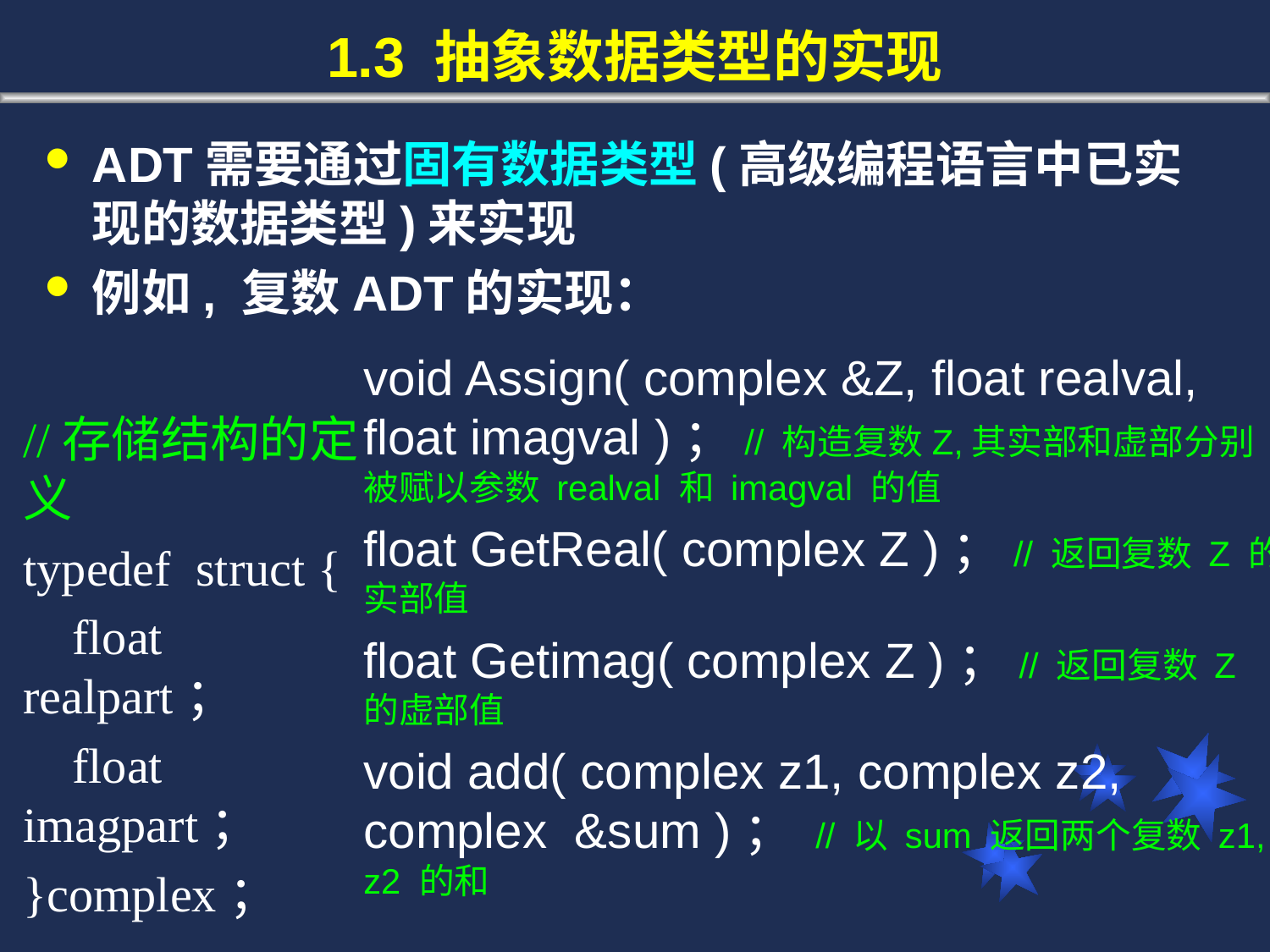

# 1.3 抽象数据类型的实现
ADT需要通过固有数据类型(高级编程语言中已实现的数据类型)来实现
例如, 复数ADT的实现：
void Assign( complex &Z, float realval, float imagval )；// 构造复数Z,其实部和虚部分别被赋以参数 realval 和 imagval 的值
float GetReal( complex Z )；// 返回复数 Z 的实部值
float Getimag( complex Z )；// 返回复数 Z 的虚部值
void add( complex z1, complex z2, complex  &sum )； // 以 sum 返回两个复数 z1, z2 的和
//存储结构的定义
typedef  struct {
    float realpart；
    float imagpart；
}complex；